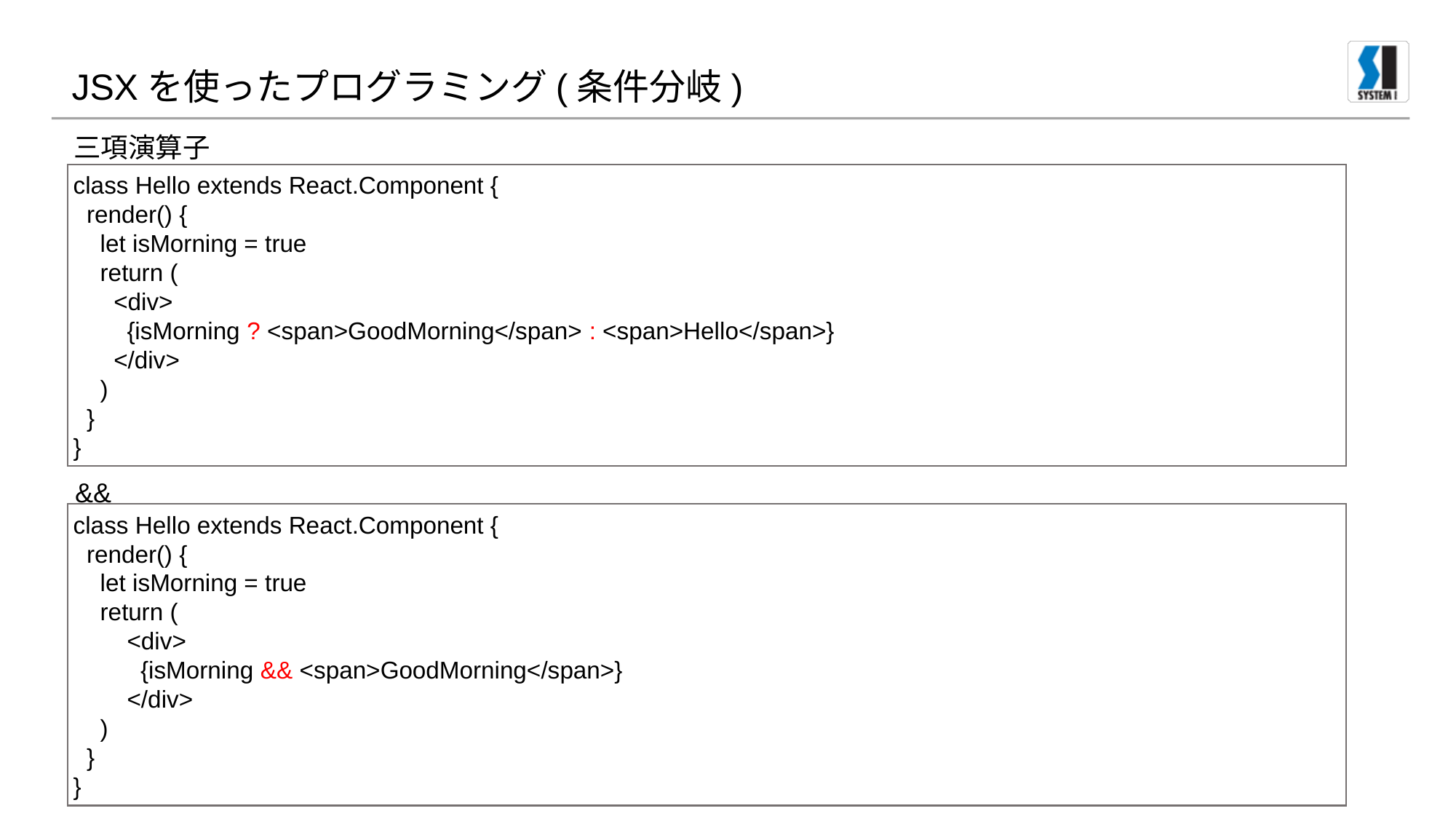

# JSXを使ったプログラミング(条件分岐)
三項演算子
class Hello extends React.Component {
  render() {
    let isMorning = true
    return (
      <div>
        {isMorning ? <span>GoodMorning</span> : <span>Hello</span>}
      </div>
    )
  }
}
&&
class Hello extends React.Component {
  render() {
    let isMorning = true
    return (
        <div>
          {isMorning && <span>GoodMorning</span>}
        </div>
    )
  }
}